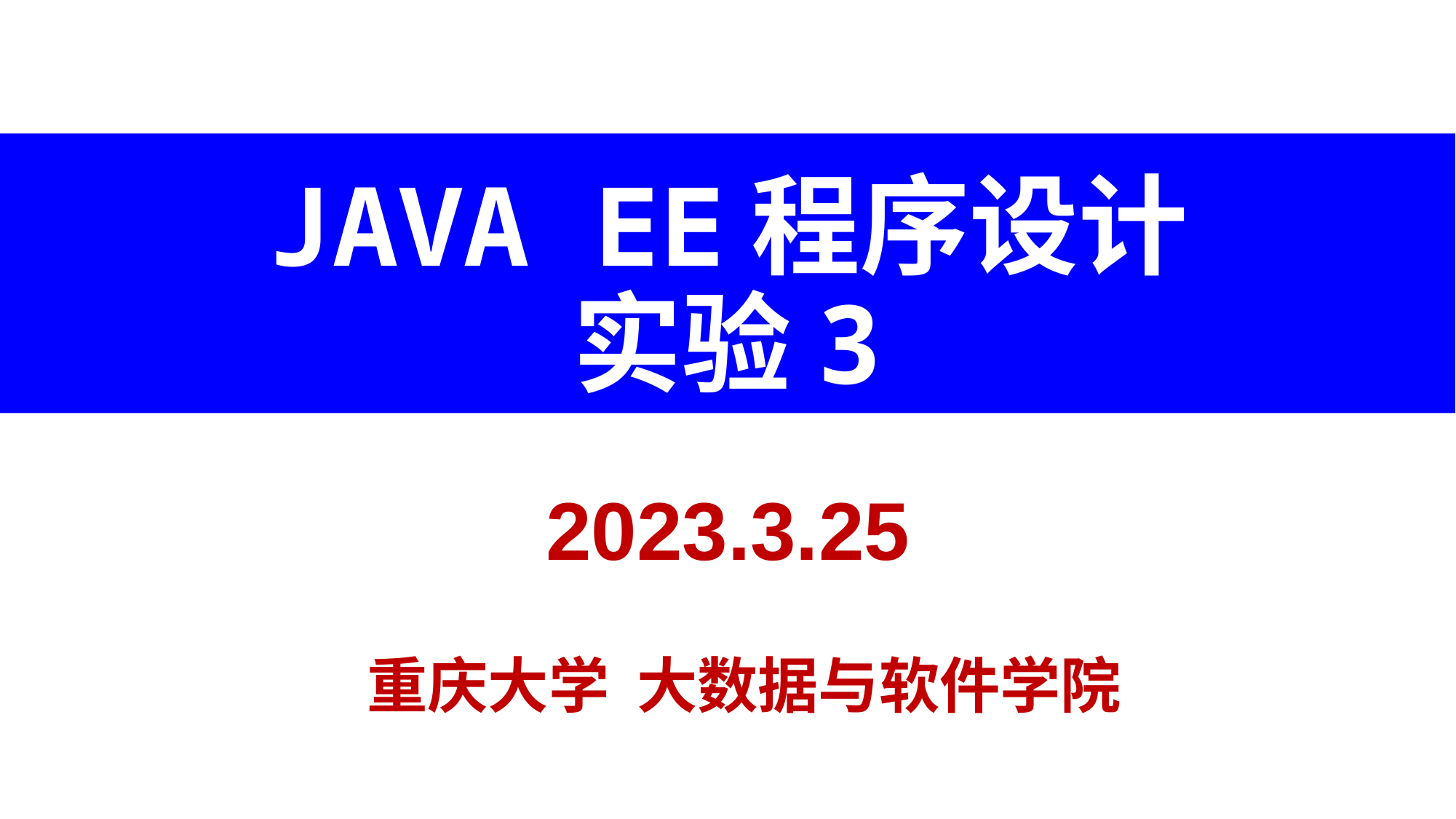

# JAVA EE程序设计 实验3
2023.3.25

重庆大学  大数据与软件学院